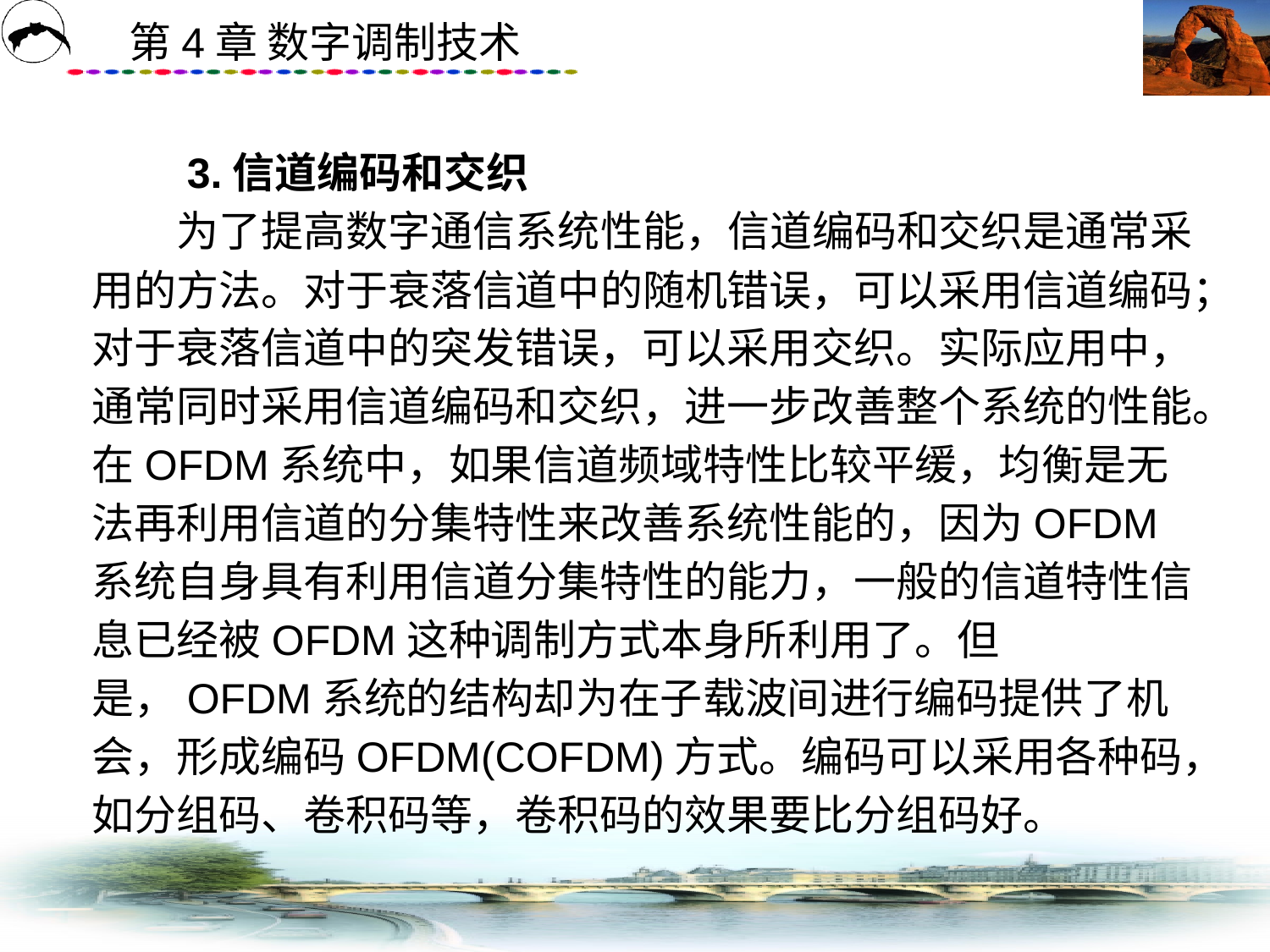

# 3.信道编码和交织 　　为了提高数字通信系统性能，信道编码和交织是通常采用的方法。对于衰落信道中的随机错误，可以采用信道编码；对于衰落信道中的突发错误，可以采用交织。实际应用中，通常同时采用信道编码和交织，进一步改善整个系统的性能。在OFDM系统中，如果信道频域特性比较平缓，均衡是无法再利用信道的分集特性来改善系统性能的，因为OFDM系统自身具有利用信道分集特性的能力，一般的信道特性信息已经被OFDM这种调制方式本身所利用了。但是，OFDM系统的结构却为在子载波间进行编码提供了机会，形成编码OFDM(COFDM)方式。编码可以采用各种码，如分组码、卷积码等，卷积码的效果要比分组码好。